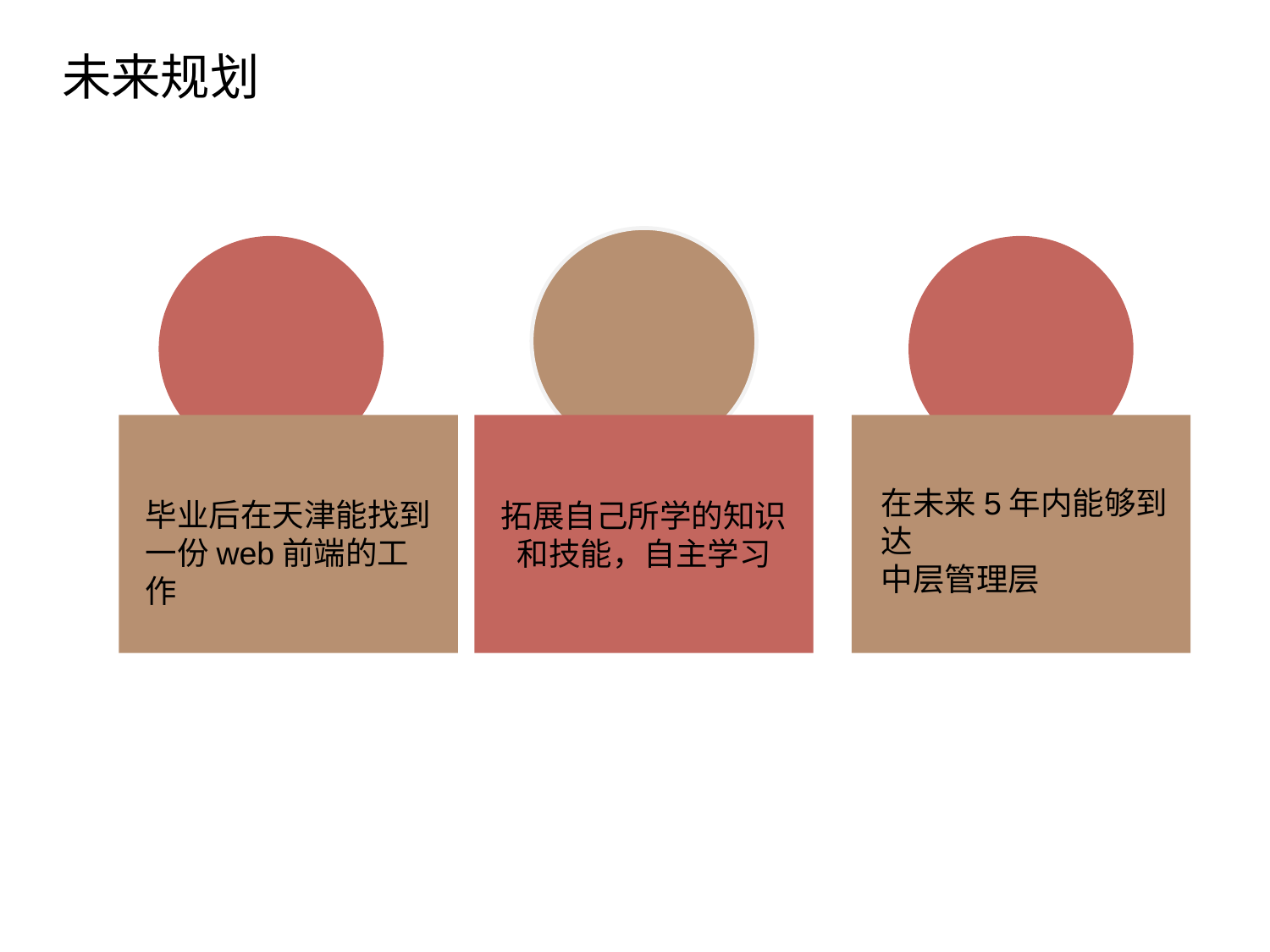

未来规划

拓展自己所学的知识
和技能，自主学习

在未来5年内能够到达
中层管理层

毕业后在天津能找到
一份web前端的工作